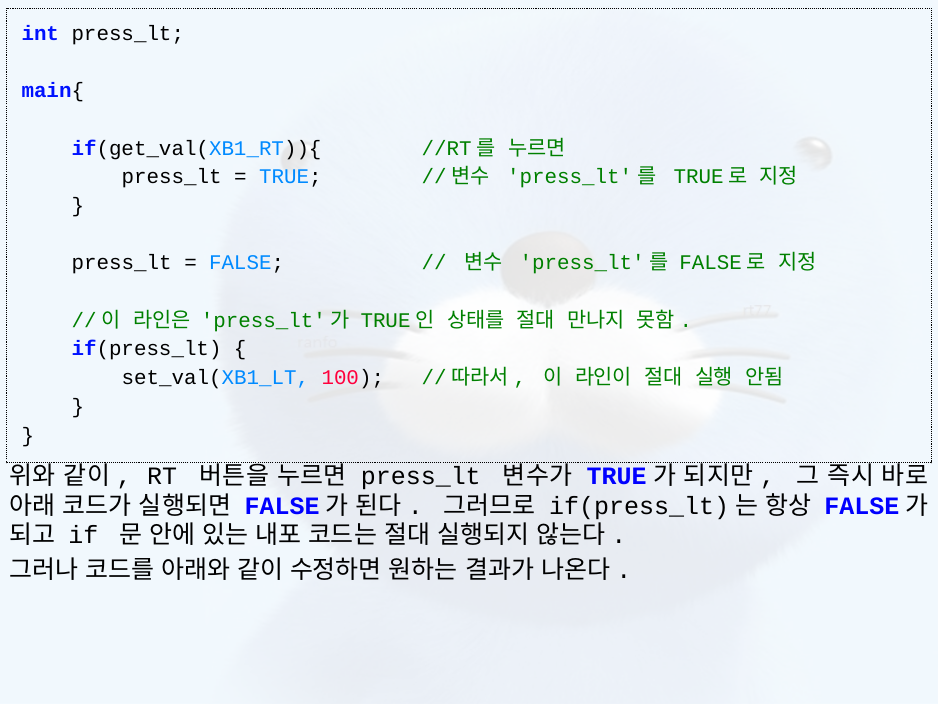

위와 같이, RT 버튼을 누르면 press_lt 변수가 TRUE가 되지만, 그 즉시 바로 아래 코드가 실행되면 FALSE가 된다. 그러므로 if(press_lt)는 항상 FALSE가 되고 if 문 안에 있는 내포 코드는 절대 실행되지 않는다.
그러나 코드를 아래와 같이 수정하면 원하는 결과가 나온다.

int press_lt;

main{

    if(get_val(XB1_RT)){        //RT를 누르면
        press_lt = TRUE;        //변수 'press_lt'를 TRUE로 지정
    }

    press_lt = FALSE;           // 변수 'press_lt'를 FALSE로 지정

    //이 라인은 'press_lt'가 TRUE인 상태를 절대 만나지 못함.
    if(press_lt) {
        set_val(XB1_LT, 100);   //따라서, 이 라인이 절대 실행 안됨
    }
}